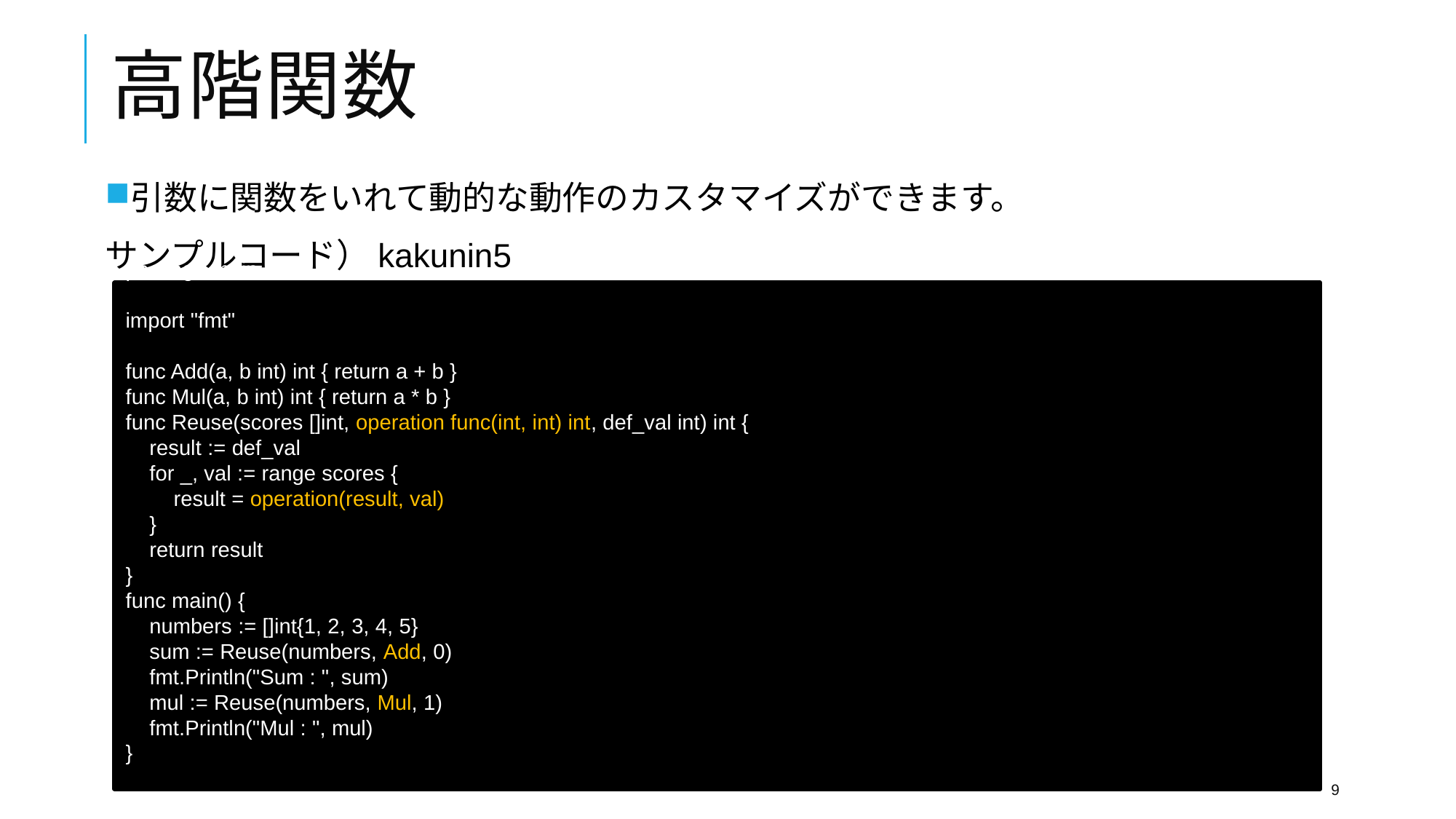

# 高階関数
引数に関数をいれて動的な動作のカスタマイズができます。
サンプルコード）kakunin5
package main
import "fmt"
func Add(a, b int) int { return a + b }
func Mul(a, b int) int { return a * b }
func Reuse(scores []int, operation func(int, int) int, def_val int) int {
    result := def_val
    for _, val := range scores {
        result = operation(result, val)
    }
    return result
}
func main() {
    numbers := []int{1, 2, 3, 4, 5}
    sum := Reuse(numbers, Add, 0)
    fmt.Println("Sum : ", sum)
    mul := Reuse(numbers, Mul, 1)
    fmt.Println("Mul : ", mul)
}

9